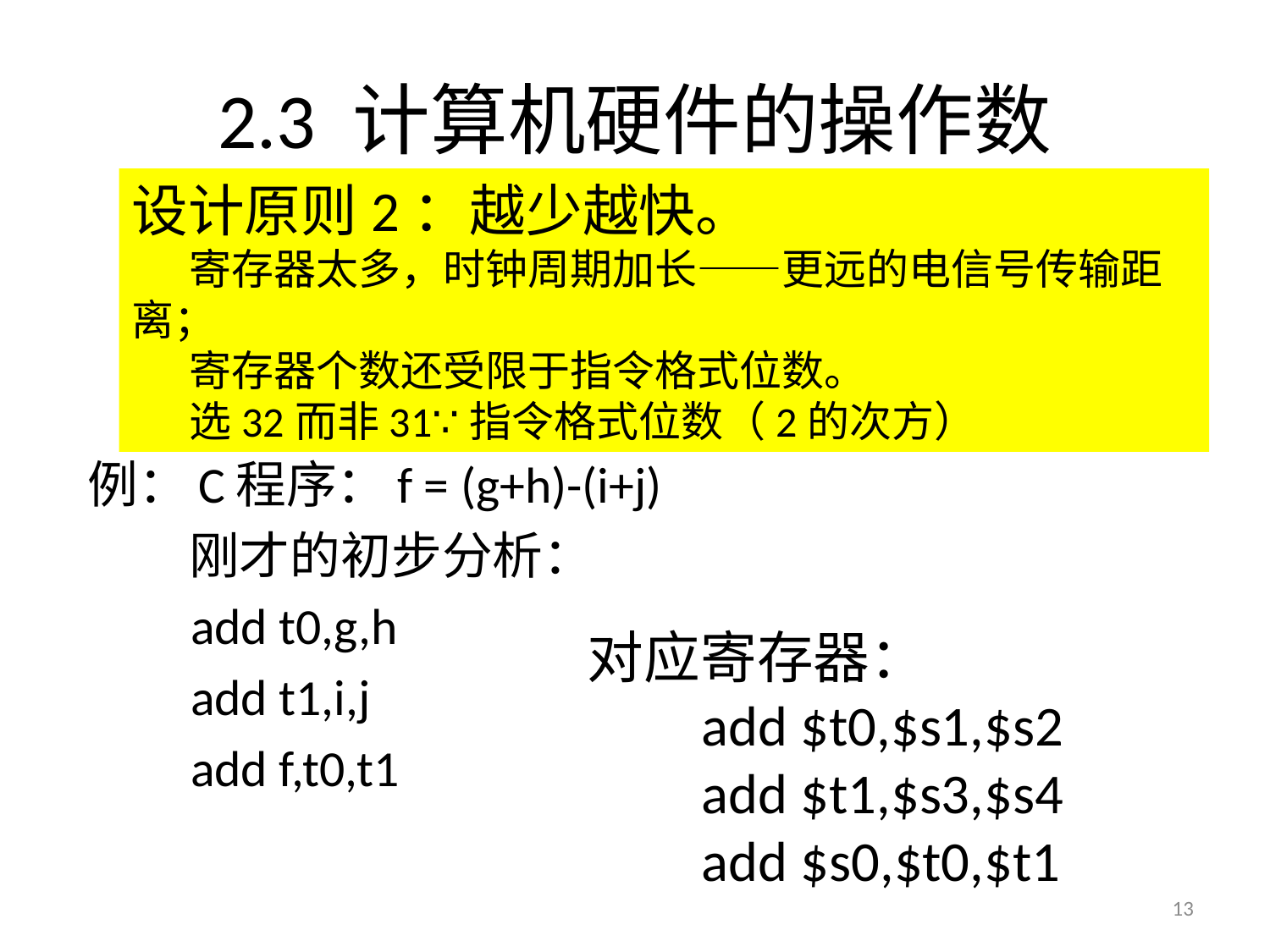

# 2.3 计算机硬件的操作数
设计原则2：越少越快。
     寄存器太多，时钟周期加长——更远的电信号传输距离；
     寄存器个数还受限于指令格式位数。
     选32而非31∵指令格式位数（2的次方）
例：C程序：f = (g+h)-(i+j)
        刚才的初步分析：
         add t0,g,h
         add t1,i,j
         add f,t0,t1

对应寄存器：
         add $t0,$s1,$s2
         add $t1,$s3,$s4
         add $s0,$t0,$t1

13